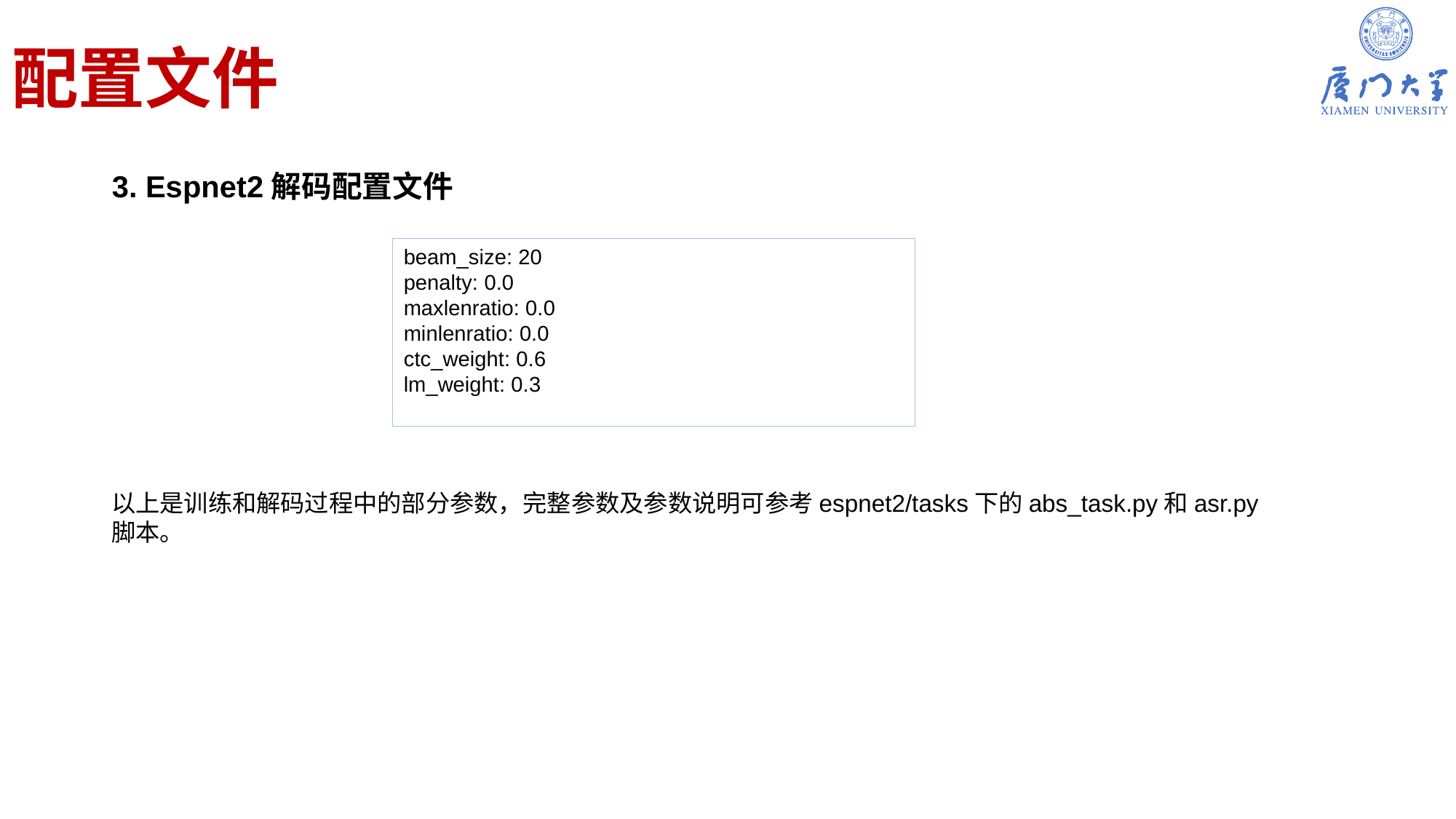

# 配置文件
3. Espnet2解码配置文件

beam_size: 20
penalty: 0.0
maxlenratio: 0.0
minlenratio: 0.0
ctc_weight: 0.6
lm_weight: 0.3
以上是训练和解码过程中的部分参数，完整参数及参数说明可参考espnet2/tasks下的abs_task.py和asr.py脚本。